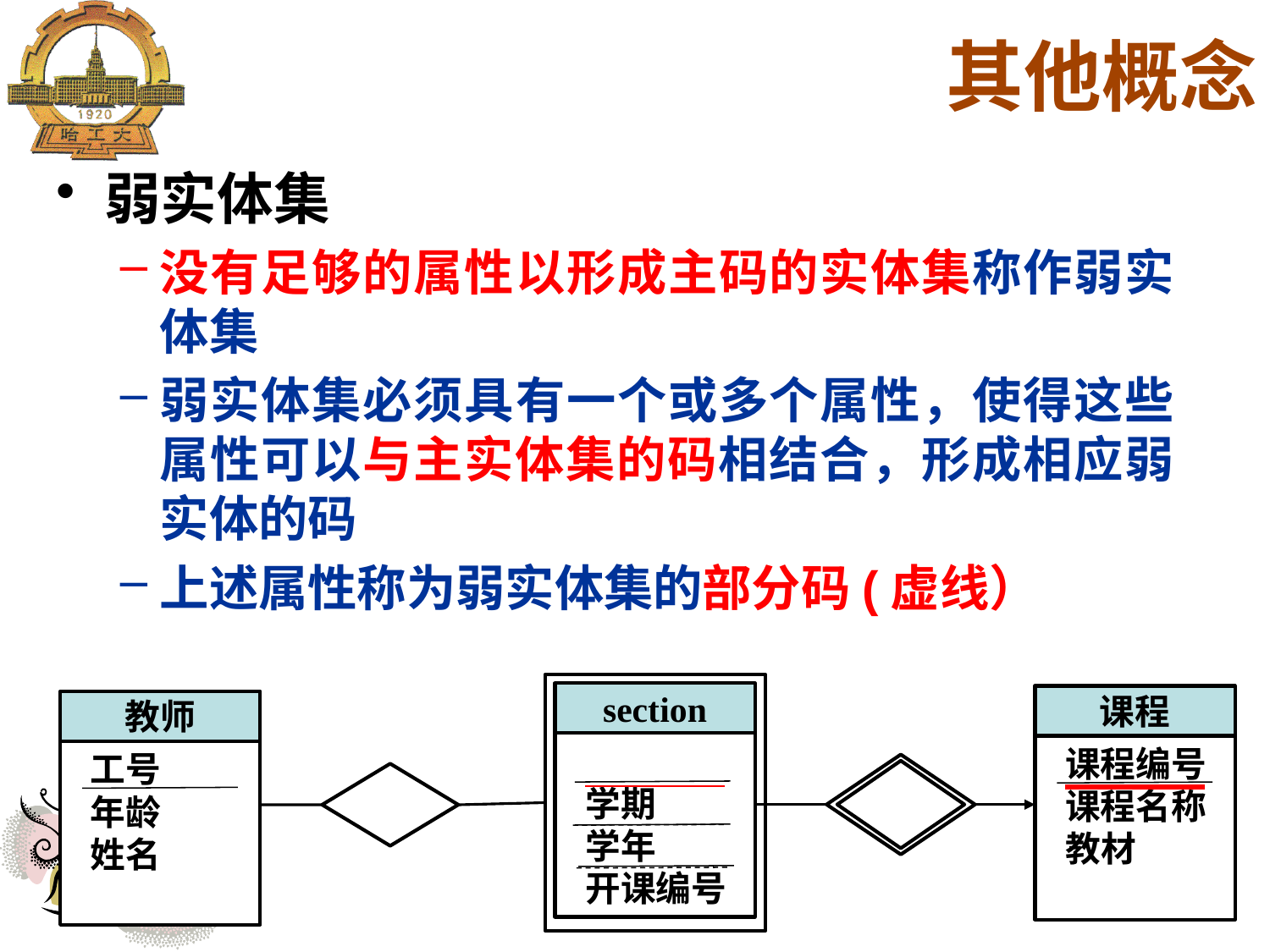

其他概念
弱实体集
没有足够的属性以形成主码的实体集称作弱实体集
弱实体集必须具有一个或多个属性，使得这些属性可以与主实体集的码相结合，形成相应弱实体的码
上述属性称为弱实体集的部分码(虚线）

section
课程
教师
课程编号
学期
学年
开课编号

课程编号
课程名称
教材

工号
年龄
姓名